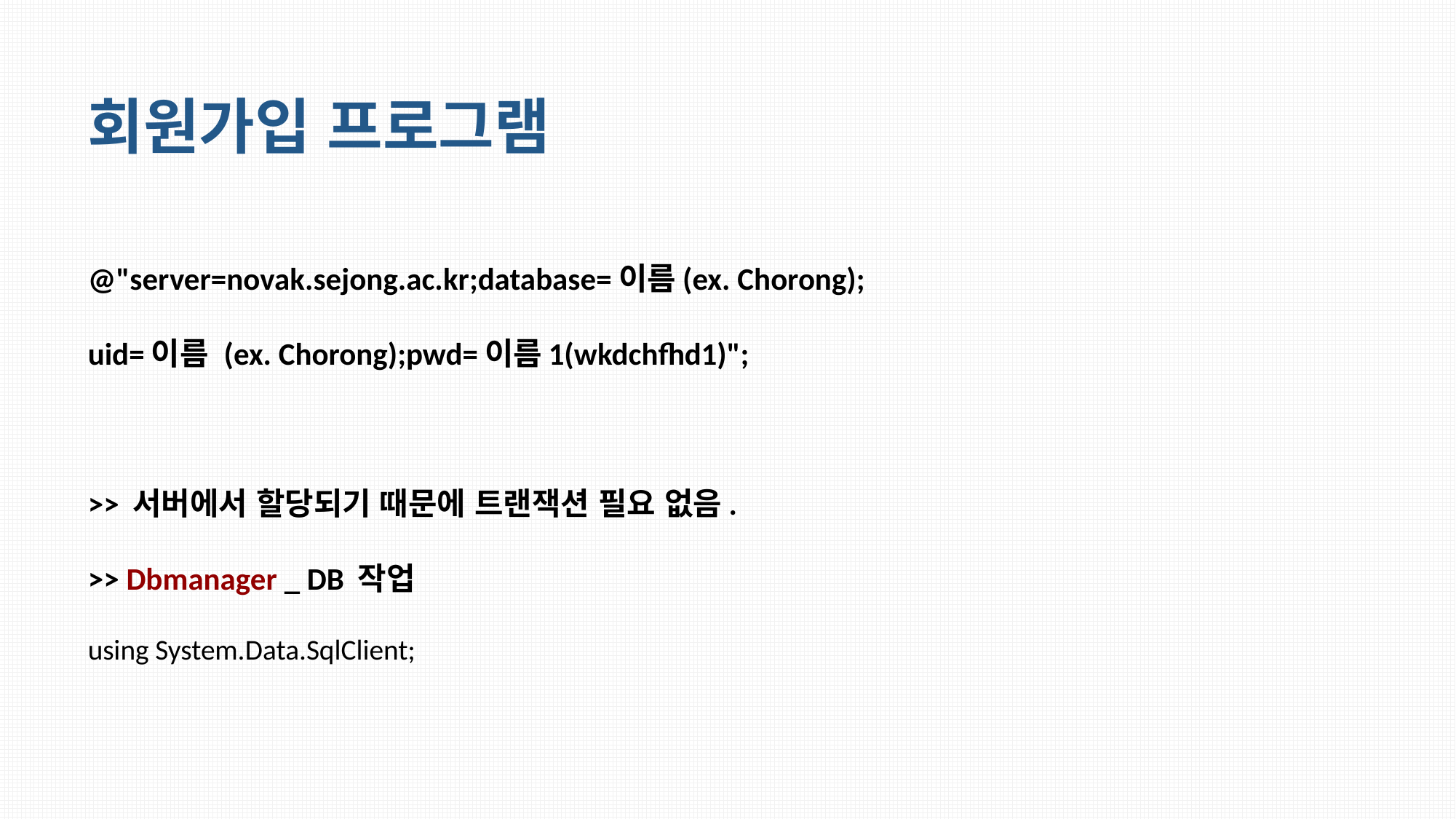

회원가입 프로그램
# @"server=novak.sejong.ac.kr;database=이름(ex. Chorong); uid=이름 (ex. Chorong);pwd=이름1(wkdchfhd1)"; >> 서버에서 할당되기 때문에 트랜잭션 필요 없음. >> Dbmanager _ DB 작업 using System.Data.SqlClient;